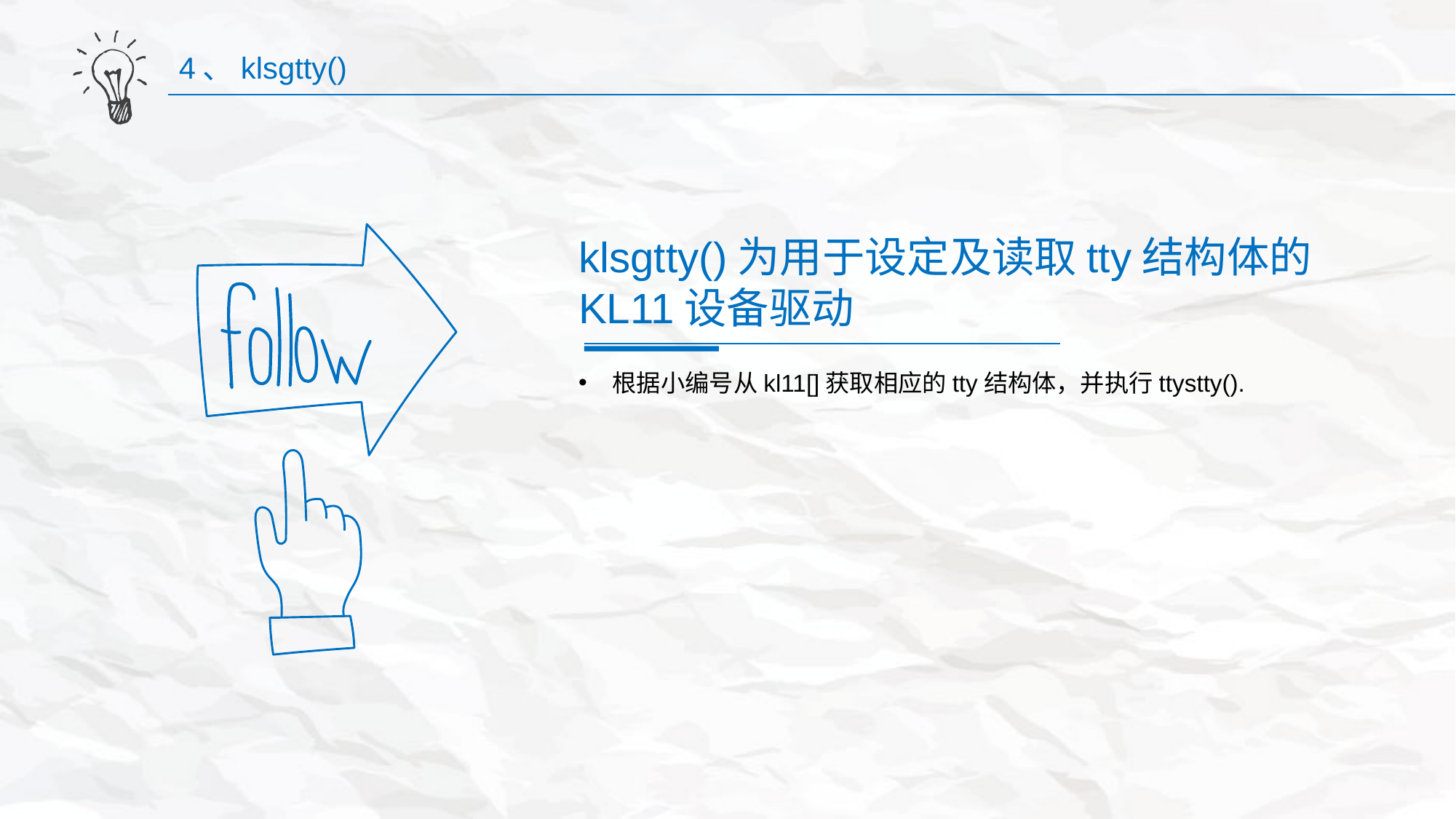

4、klsgtty()

klsgtty()为用于设定及读取tty结构体的KL11设备驱动
根据小编号从kl11[]获取相应的tty结构体，并执行ttystty().